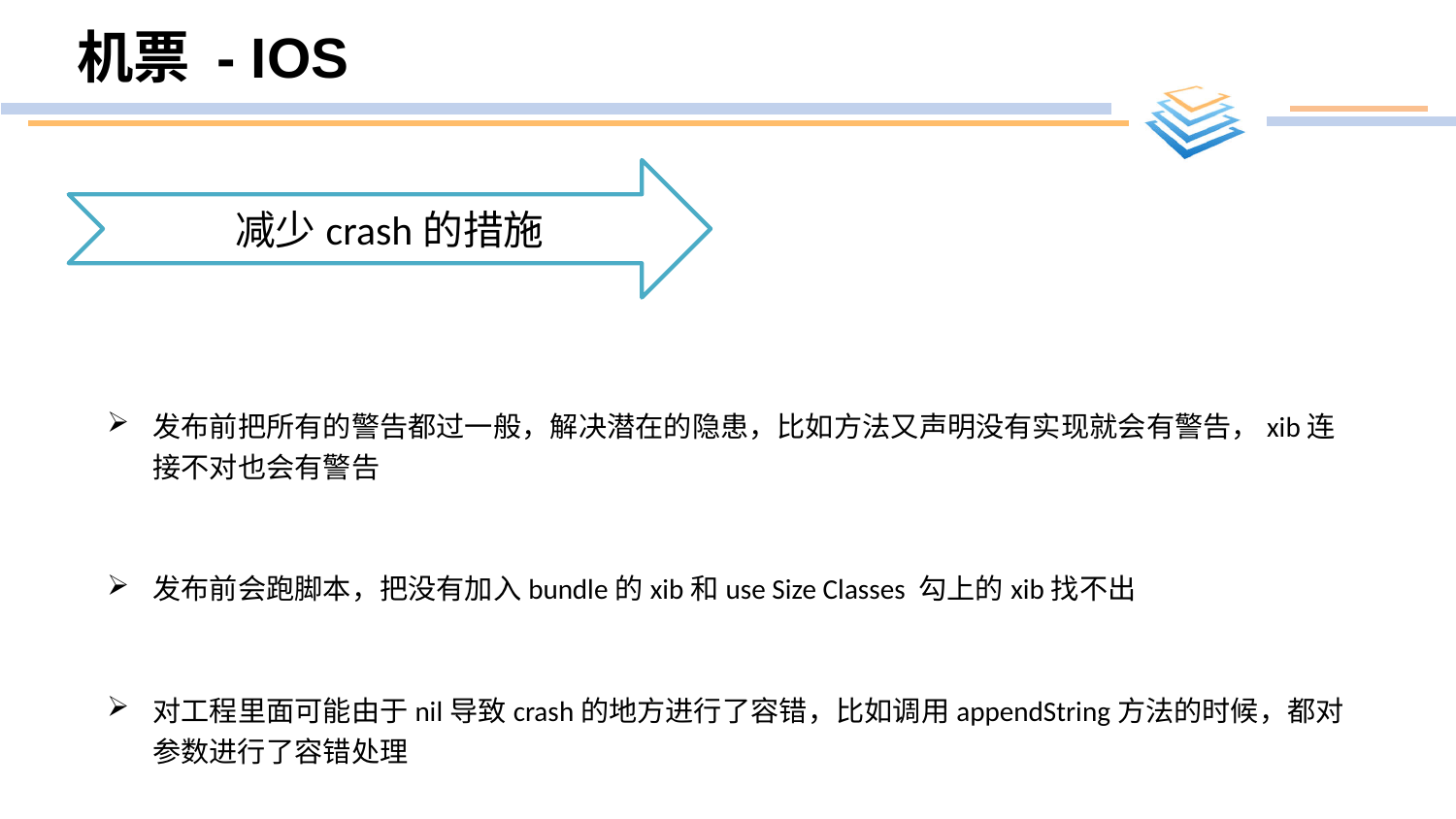

# 机票 - IOS
减少crash的措施

发布前把所有的警告都过一般，解决潜在的隐患，比如方法又声明没有实现就会有警告，xib连接不对也会有警告

发布前会跑脚本，把没有加入bundle的xib和use Size Classes 勾上的xib找不出

对工程里面可能由于nil导致crash的地方进行了容错，比如调用appendString方法的时候，都对参数进行了容错处理